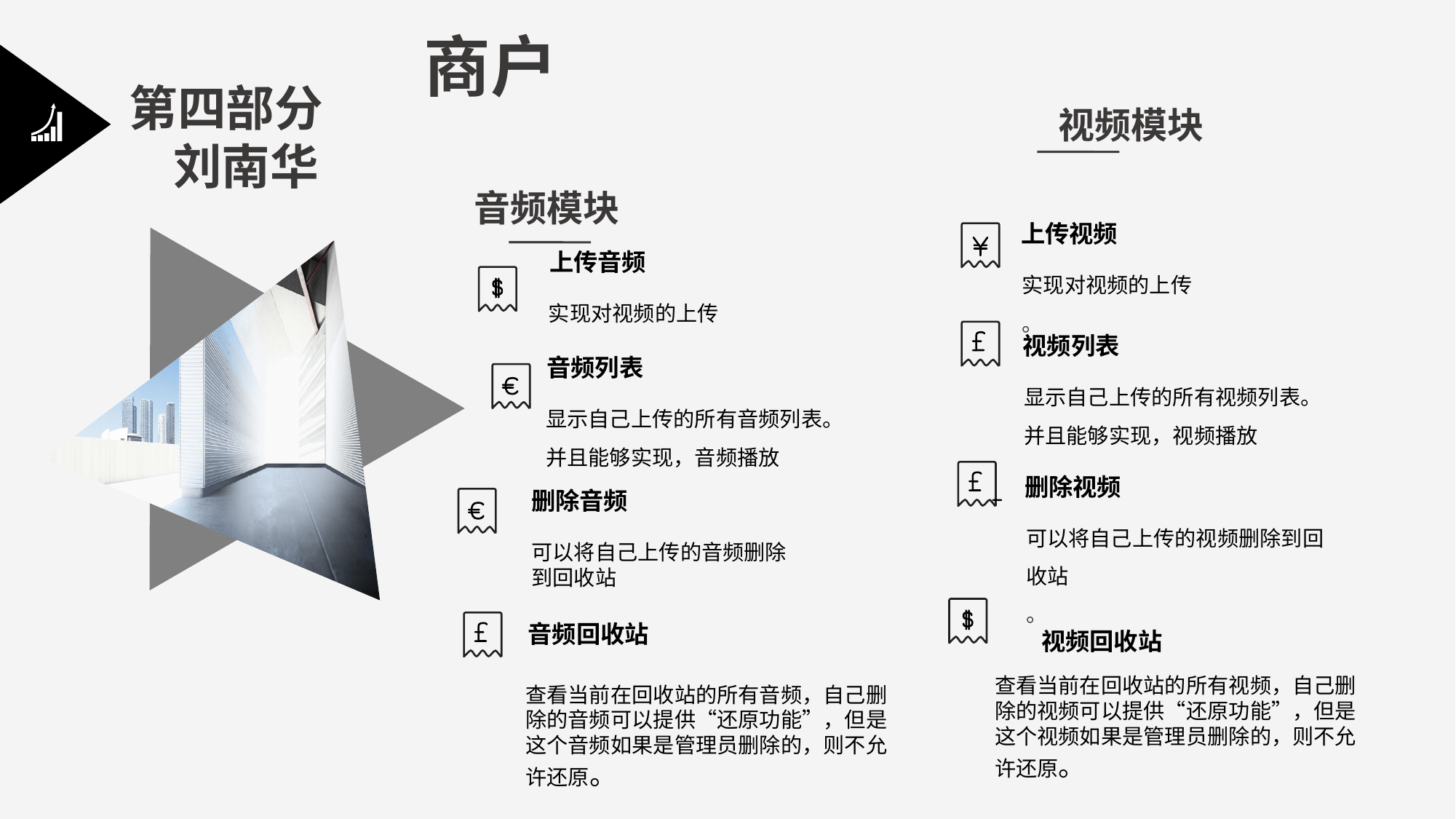

商户

     音频模块

第四部分     刘南华
视频模块

上传视频
实现对视频的上传
。

上传音频
实现对视频的上传

视频列表

显示自己上传的所有视频列表。并且能够实现，视频播放
音频列表
显示自己上传的所有音频列表。并且能够实现，音频播放

删除视频

可以将自己上传的视频删除到回收站
。
删除音频

可以将自己上传的音频删除到回收站

音频回收站
视频回收站
查看当前在回收站的所有视频，自己删除的视频可以提供“还原功能”，但是这个视频如果是管理员删除的，则不允许还原。
查看当前在回收站的所有音频，自己删除的音频可以提供“还原功能”，但是这个音频如果是管理员删除的，则不允许还原。